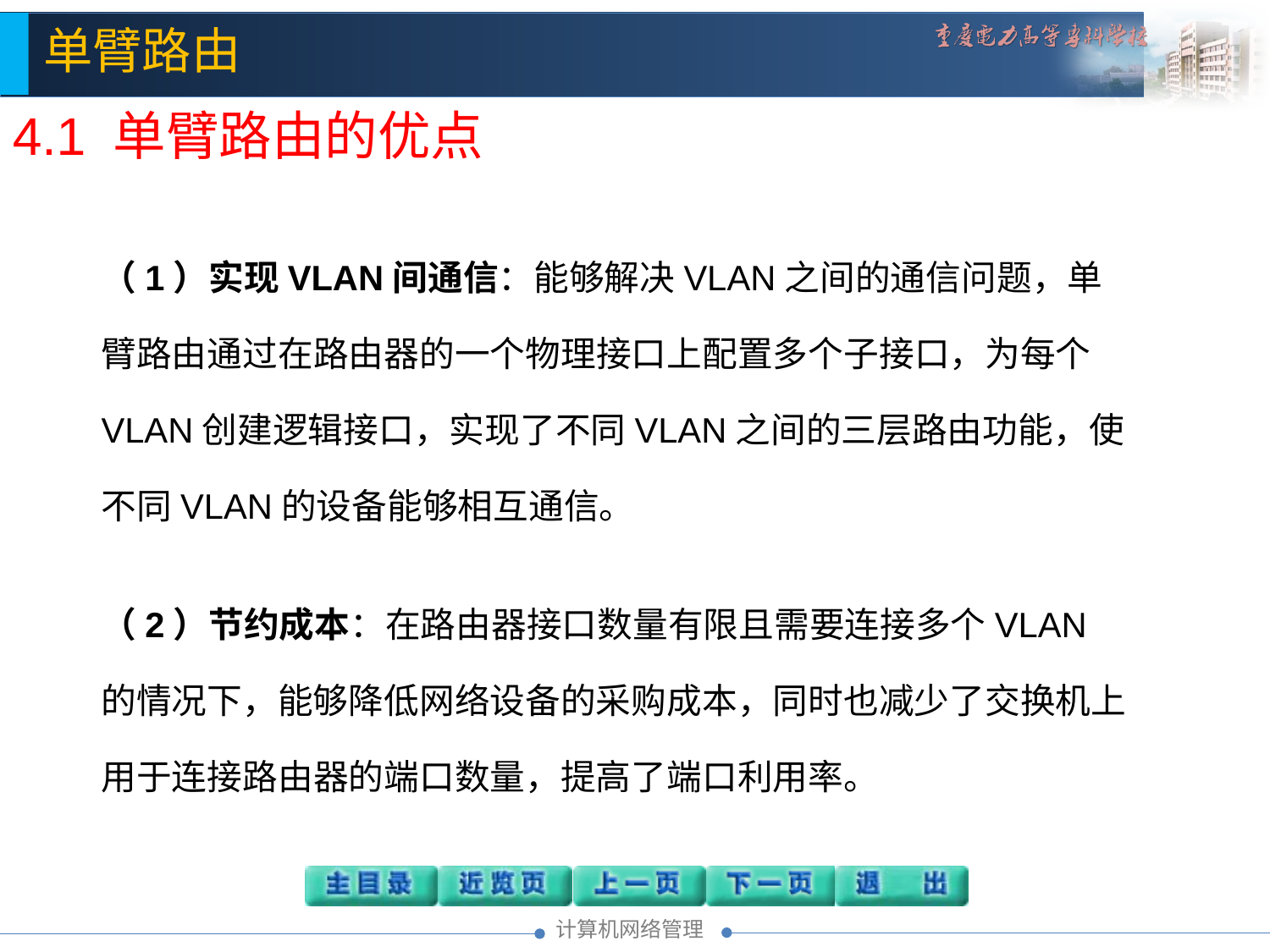

4.1 单臂路由的优点
（1）实现VLAN间通信：能够解决VLAN之间的通信问题，单臂路由通过在路由器的一个物理接口上配置多个子接口，为每个VLAN创建逻辑接口，实现了不同VLAN之间的三层路由功能，使不同VLAN的设备能够相互通信。
（2）节约成本：在路由器接口数量有限且需要连接多个VLAN的情况下，能够降低网络设备的采购成本，同时也减少了交换机上用于连接路由器的端口数量，提高了端口利用率。